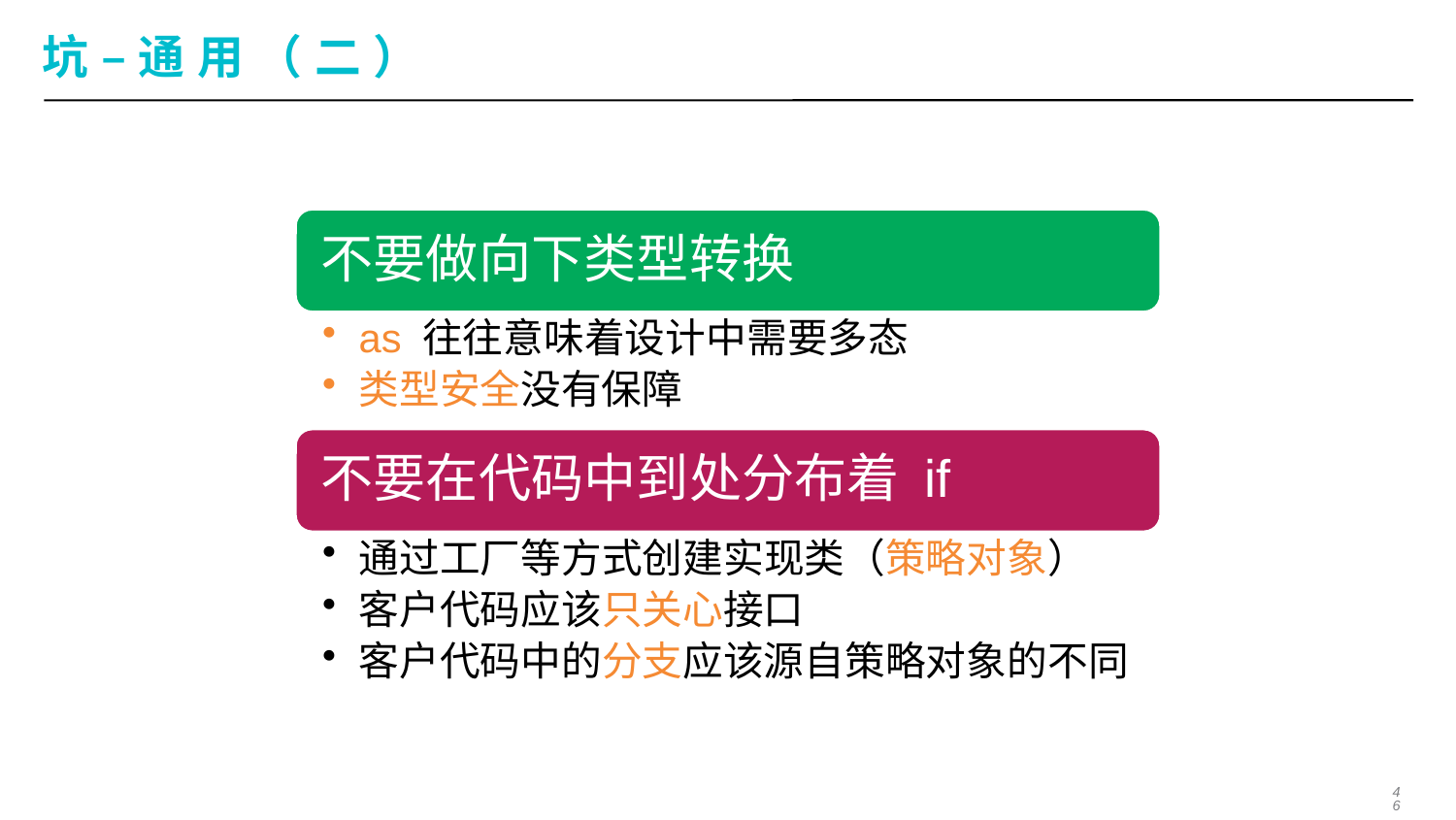

# 坑–通用（二）
不要做向下类型转换
as 往往意味着设计中需要多态
类型安全没有保障
不要在代码中到处分布着 if
通过工厂等方式创建实现类（策略对象）
客户代码应该只关心接口
客户代码中的分支应该源自策略对象的不同
46